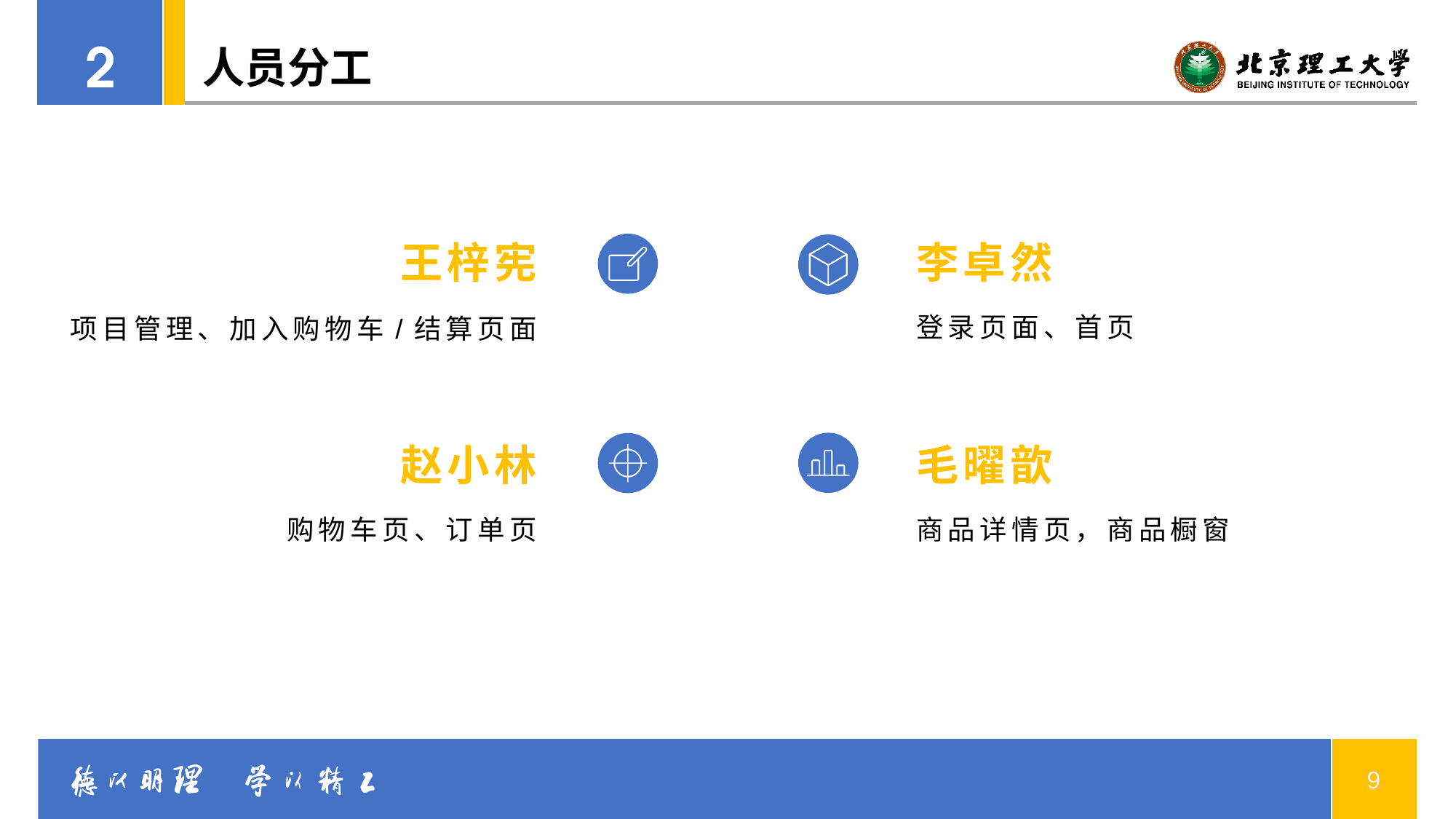

2
# 人员分工

王梓宪
李卓然
登录页面、首页
项目管理、加入购物车/结算页面

赵小林
毛曜歆
购物车页、订单页
商品详情页，商品橱窗